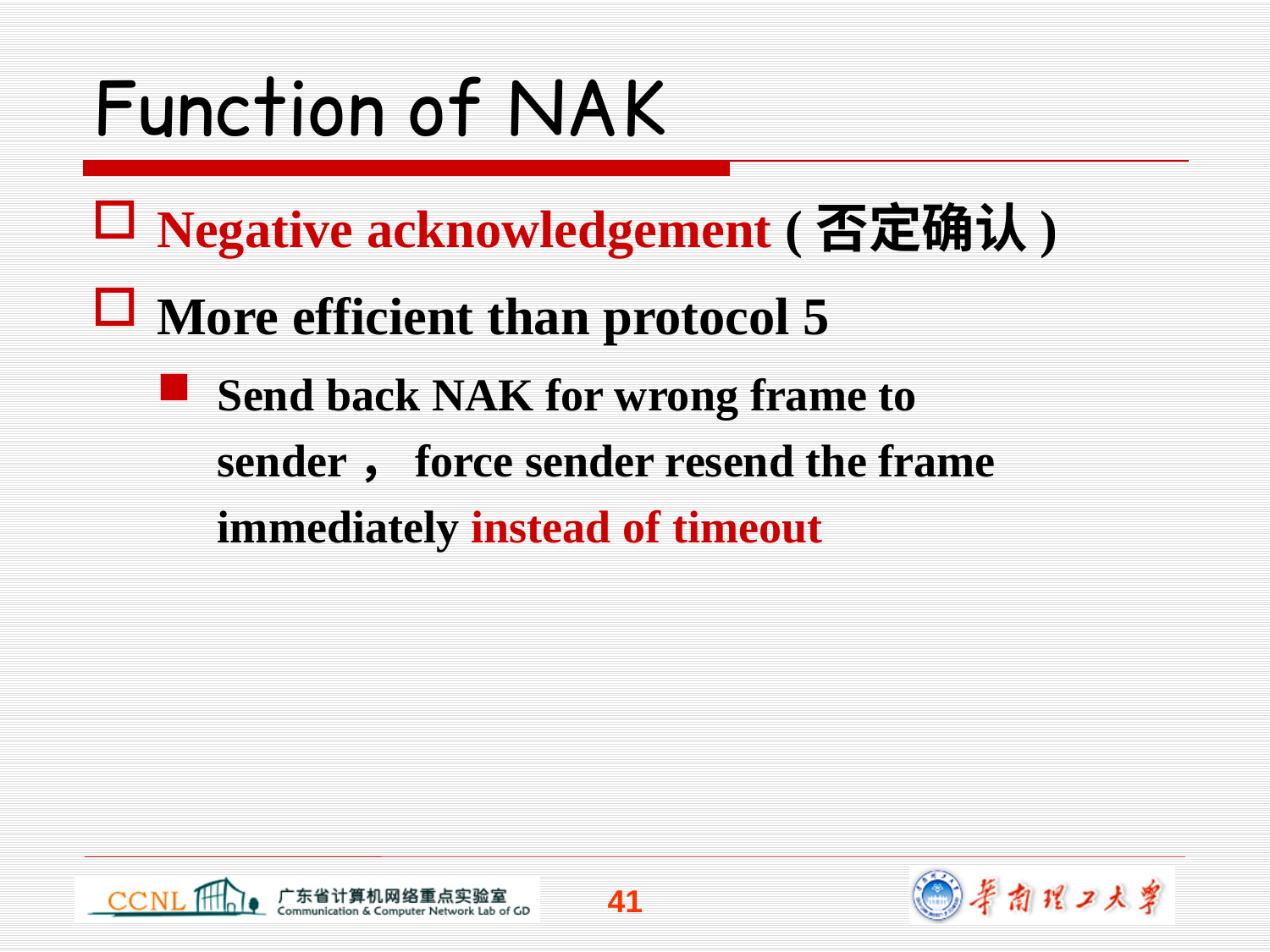

# Function of NAK
Negative acknowledgement (否定确认)
More efficient than protocol 5
Send back NAK for wrong frame to sender，force sender resend the frame immediately instead of timeout